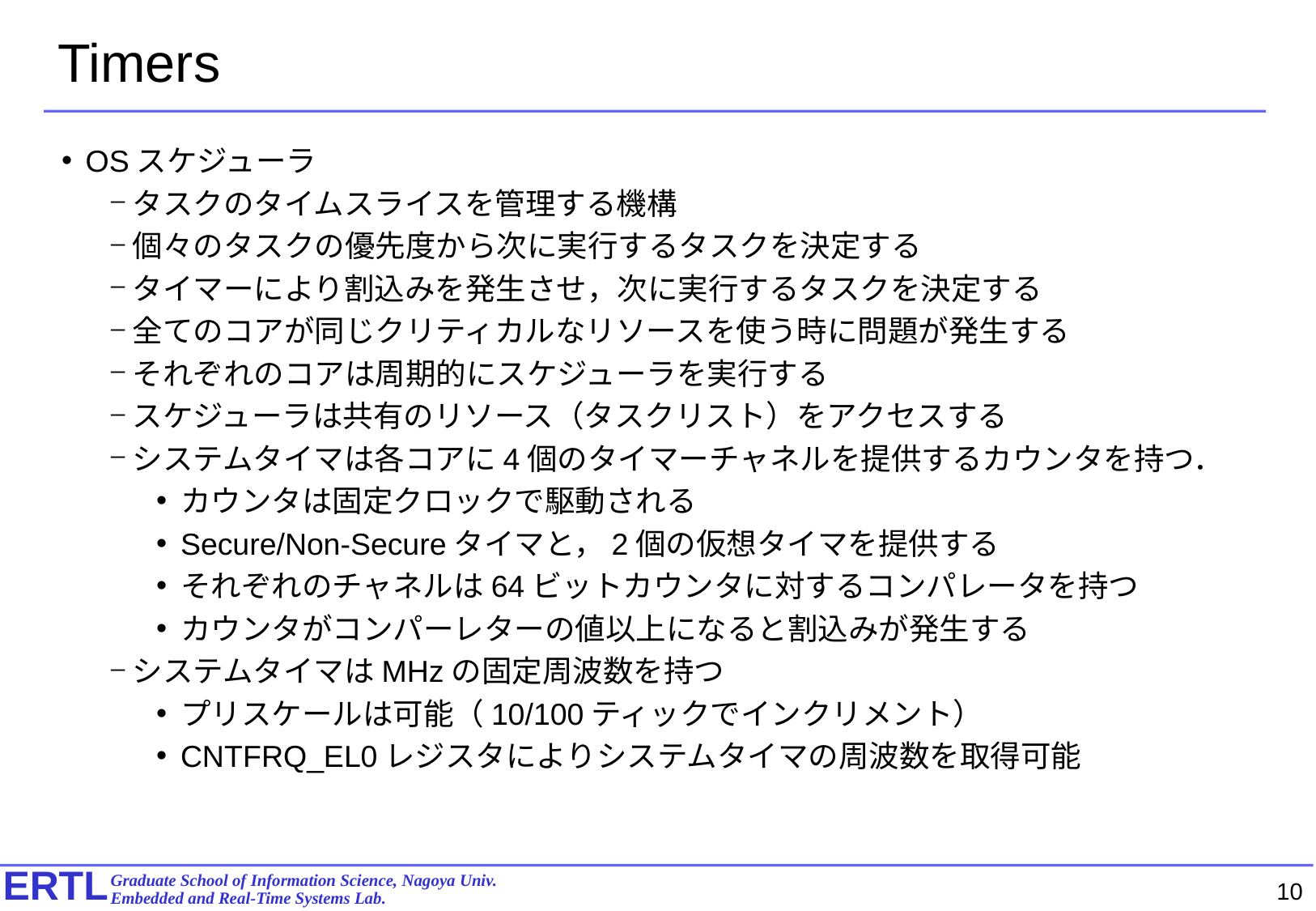

# Timers
OSスケジューラ
タスクのタイムスライスを管理する機構
個々のタスクの優先度から次に実行するタスクを決定する
タイマーにより割込みを発生させ，次に実行するタスクを決定する
全てのコアが同じクリティカルなリソースを使う時に問題が発生する
それぞれのコアは周期的にスケジューラを実行する
スケジューラは共有のリソース（タスクリスト）をアクセスする
システムタイマは各コアに4個のタイマーチャネルを提供するカウンタを持つ．
カウンタは固定クロックで駆動される
Secure/Non-Secureタイマと，2個の仮想タイマを提供する
それぞれのチャネルは64ビットカウンタに対するコンパレータを持つ
カウンタがコンパーレターの値以上になると割込みが発生する
システムタイマはMHzの固定周波数を持つ
プリスケールは可能（10/100ティックでインクリメント）
CNTFRQ_EL0レジスタによりシステムタイマの周波数を取得可能

10